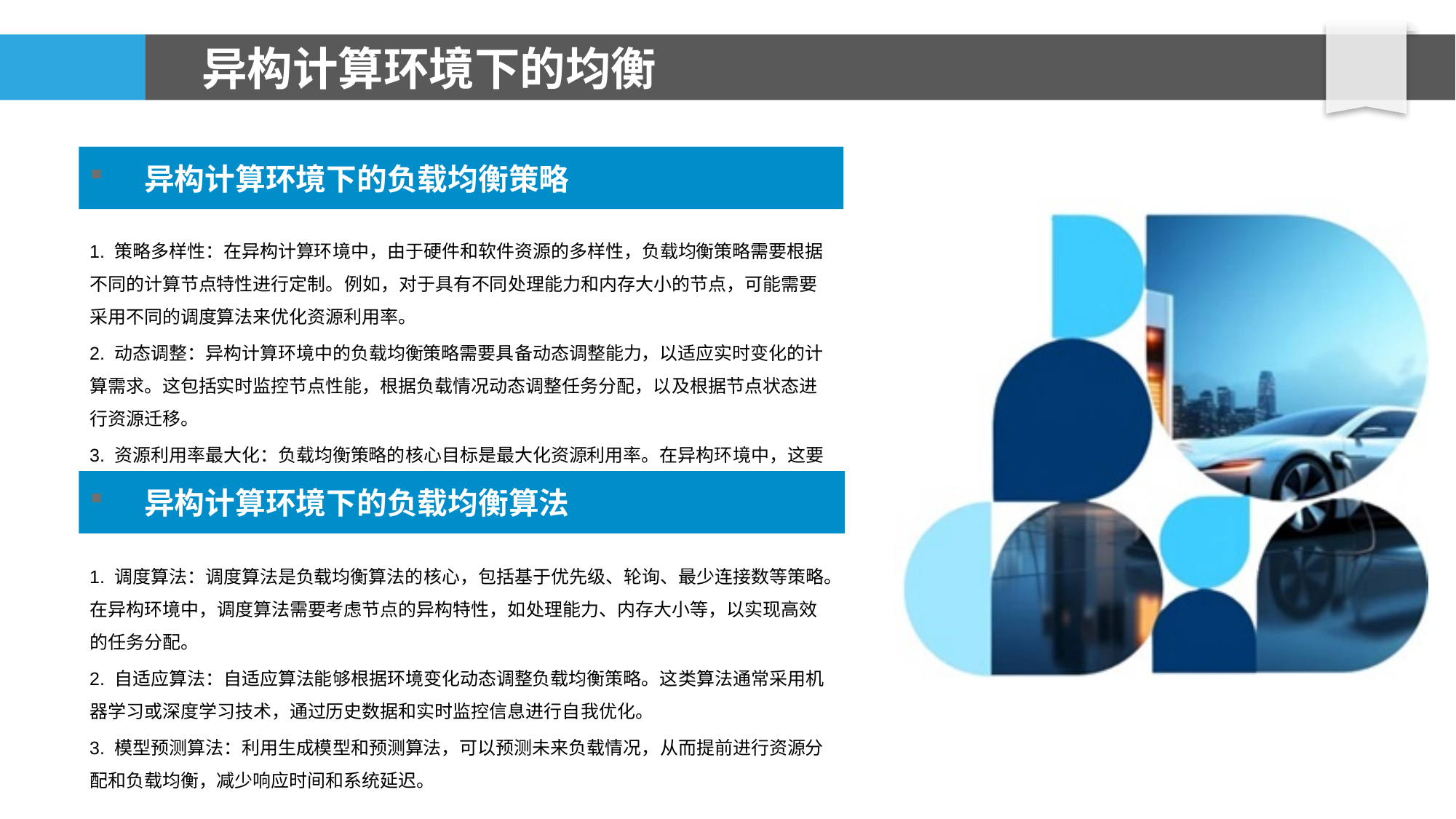

# 异构计算环境下的均衡
异构计算环境下的负载均衡策略
1. 策略多样性：在异构计算环境中，由于硬件和软件资源的多样性，负载均衡策略需要根据不同的计算节点特性进行定制。例如，对于具有不同处理能力和内存大小的节点，可能需要采用不同的调度算法来优化资源利用率。
2. 动态调整：异构计算环境中的负载均衡策略需要具备动态调整能力，以适应实时变化的计算需求。这包括实时监控节点性能，根据负载情况动态调整任务分配，以及根据节点状态进行资源迁移。
3. 资源利用率最大化：负载均衡策略的核心目标是最大化资源利用率。在异构环境中，这要求策略能够智能地识别和利用不同节点的优势，避免资源浪费，同时保证任务的执行效率。
异构计算环境下的负载均衡算法
1. 调度算法：调度算法是负载均衡算法的核心，包括基于优先级、轮询、最少连接数等策略。在异构环境中，调度算法需要考虑节点的异构特性，如处理能力、内存大小等，以实现高效的任务分配。
2. 自适应算法：自适应算法能够根据环境变化动态调整负载均衡策略。这类算法通常采用机器学习或深度学习技术，通过历史数据和实时监控信息进行自我优化。
3. 模型预测算法：利用生成模型和预测算法，可以预测未来负载情况，从而提前进行资源分配和负载均衡，减少响应时间和系统延迟。